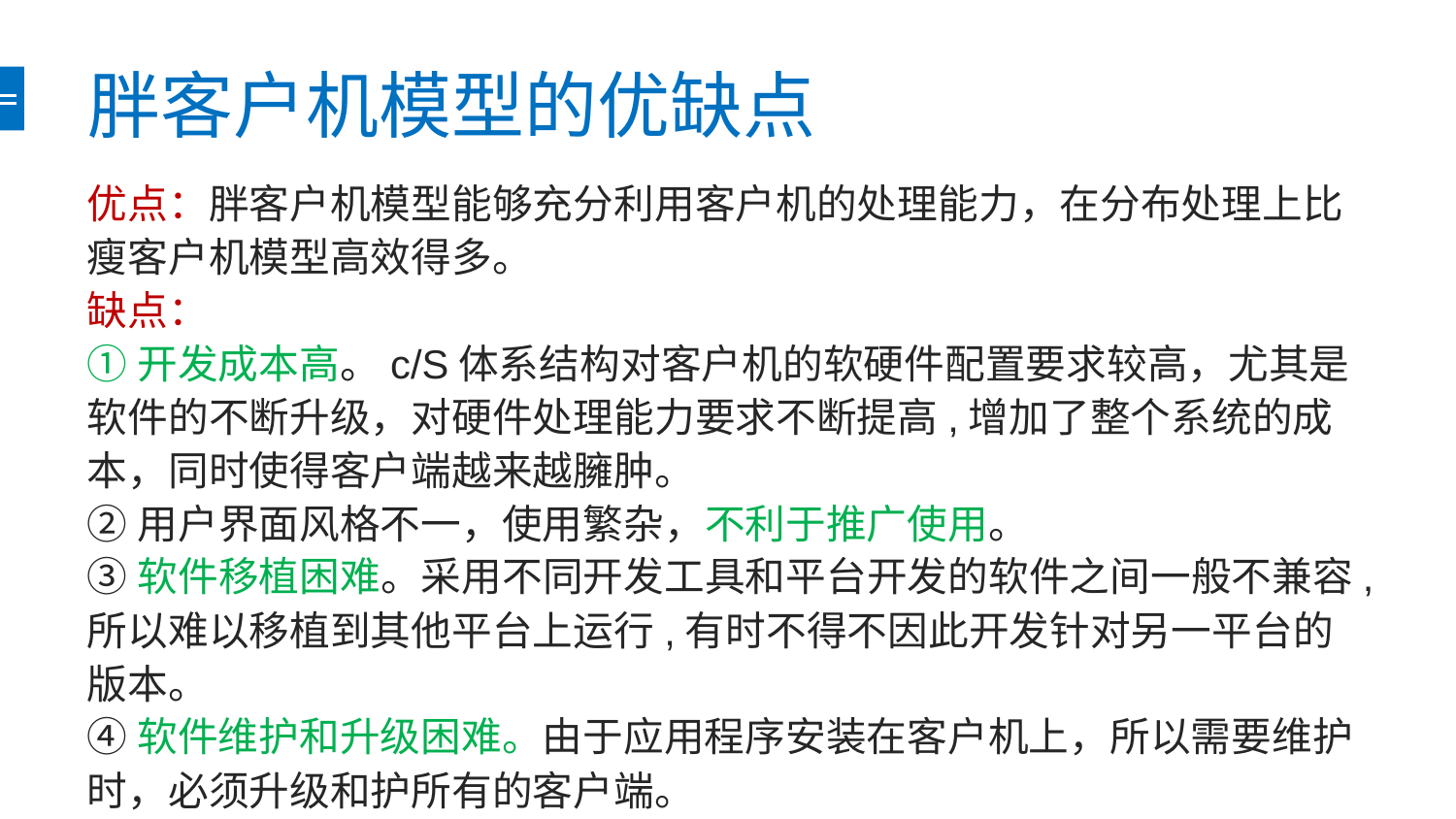

# 胖客户机模型的优缺点
优点：胖客户机模型能够充分利用客户机的处理能力，在分布处理上比瘦客户机模型高效得多。
缺点：
①开发成本高。c/S体系结构对客户机的软硬件配置要求较高，尤其是软件的不断升级，对硬件处理能力要求不断提高,增加了整个系统的成本，同时使得客户端越来越臃肿。
②用户界面风格不一，使用繁杂，不利于推广使用。
③软件移植困难。采用不同开发工具和平台开发的软件之间一般不兼容,所以难以移植到其他平台上运行,有时不得不因此开发针对另一平台的版本。
④软件维护和升级困难。由于应用程序安装在客户机上，所以需要维护时，必须升级和护所有的客户端。